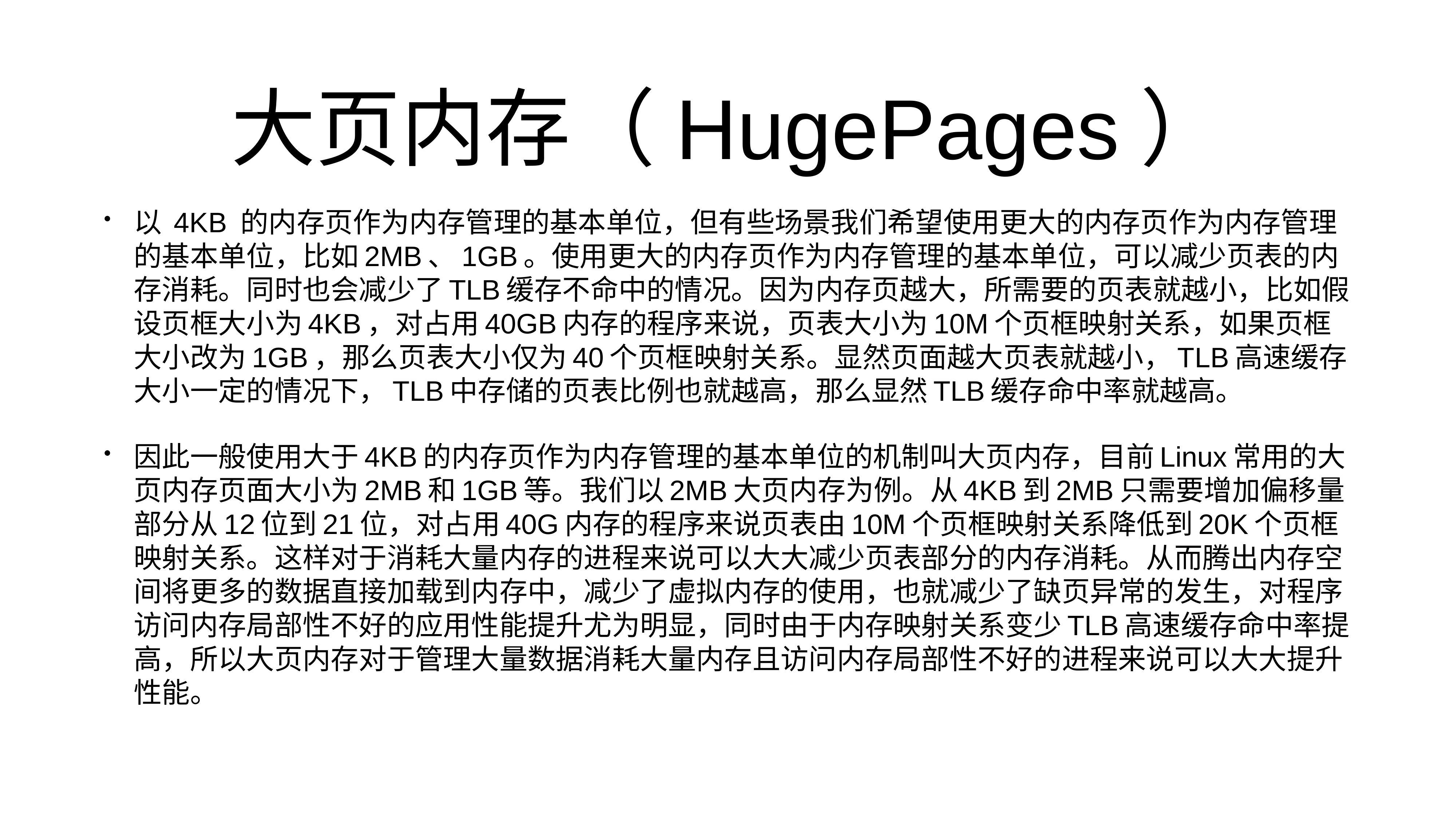

# 大页内存（HugePages）
以 4KB 的内存页作为内存管理的基本单位，但有些场景我们希望使用更大的内存页作为内存管理的基本单位，比如2MB、1GB。使用更大的内存页作为内存管理的基本单位，可以减少页表的内存消耗。同时也会减少了TLB缓存不命中的情况。因为内存页越大，所需要的页表就越小，比如假设页框大小为4KB，对占用40GB内存的程序来说，页表大小为10M个页框映射关系，如果页框大小改为1GB，那么页表大小仅为40个页框映射关系。显然页面越大页表就越小，TLB高速缓存大小一定的情况下，TLB中存储的页表比例也就越高，那么显然TLB缓存命中率就越高。
因此一般使用大于4KB的内存页作为内存管理的基本单位的机制叫大页内存，目前Linux常用的大页内存页面大小为2MB和1GB等。我们以2MB大页内存为例。从4KB到2MB只需要增加偏移量部分从12位到21位，对占用40G内存的程序来说页表由10M个页框映射关系降低到20K个页框映射关系。这样对于消耗大量内存的进程来说可以大大减少页表部分的内存消耗。从而腾出内存空间将更多的数据直接加载到内存中，减少了虚拟内存的使用，也就减少了缺页异常的发生，对程序访问内存局部性不好的应用性能提升尤为明显，同时由于内存映射关系变少TLB高速缓存命中率提高，所以大页内存对于管理大量数据消耗大量内存且访问内存局部性不好的进程来说可以大大提升性能。